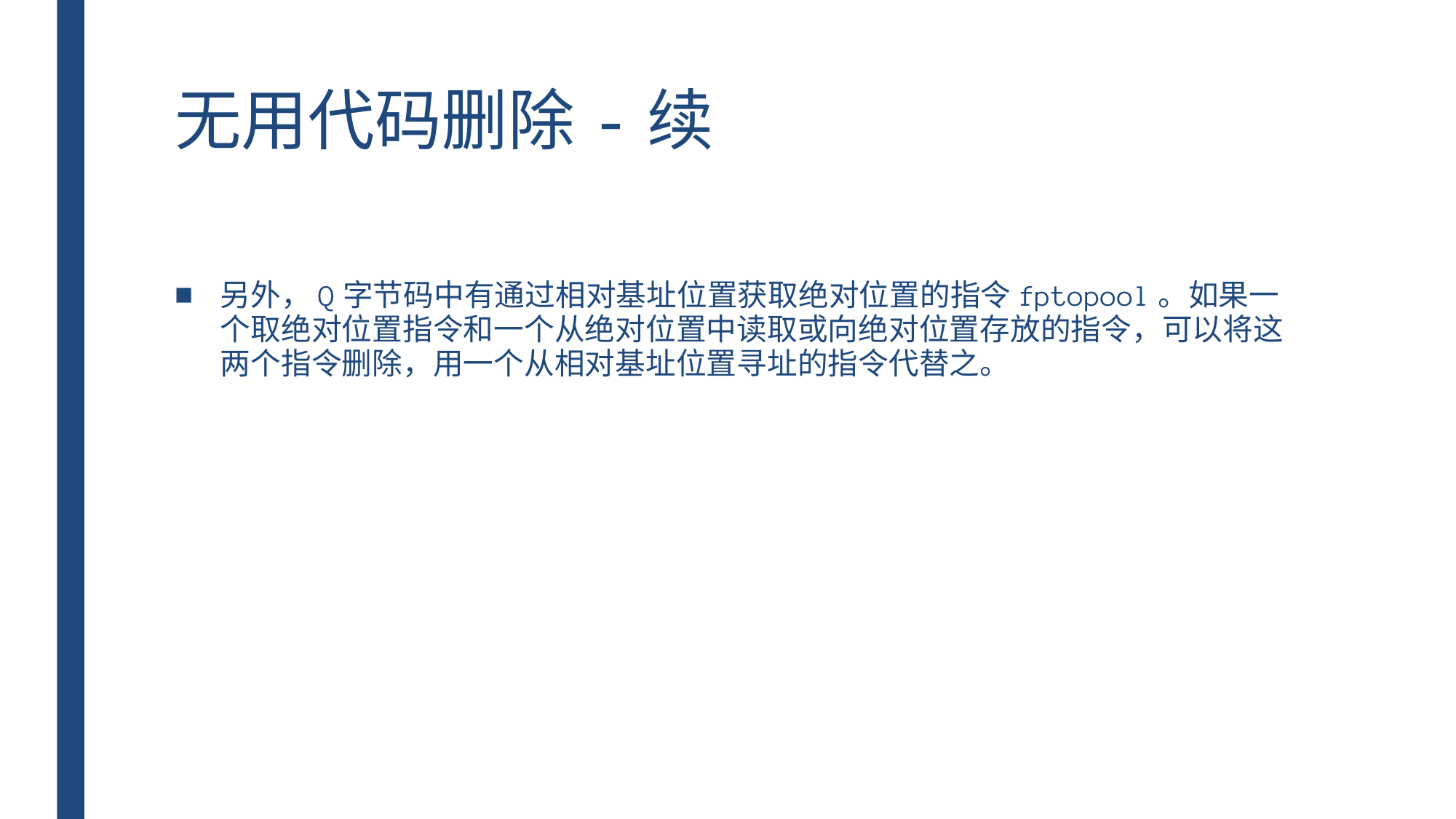

# 无用代码删除-续
另外，Q字节码中有通过相对基址位置获取绝对位置的指令fptopool。如果一个取绝对位置指令和一个从绝对位置中读取或向绝对位置存放的指令，可以将这两个指令删除，用一个从相对基址位置寻址的指令代替之。